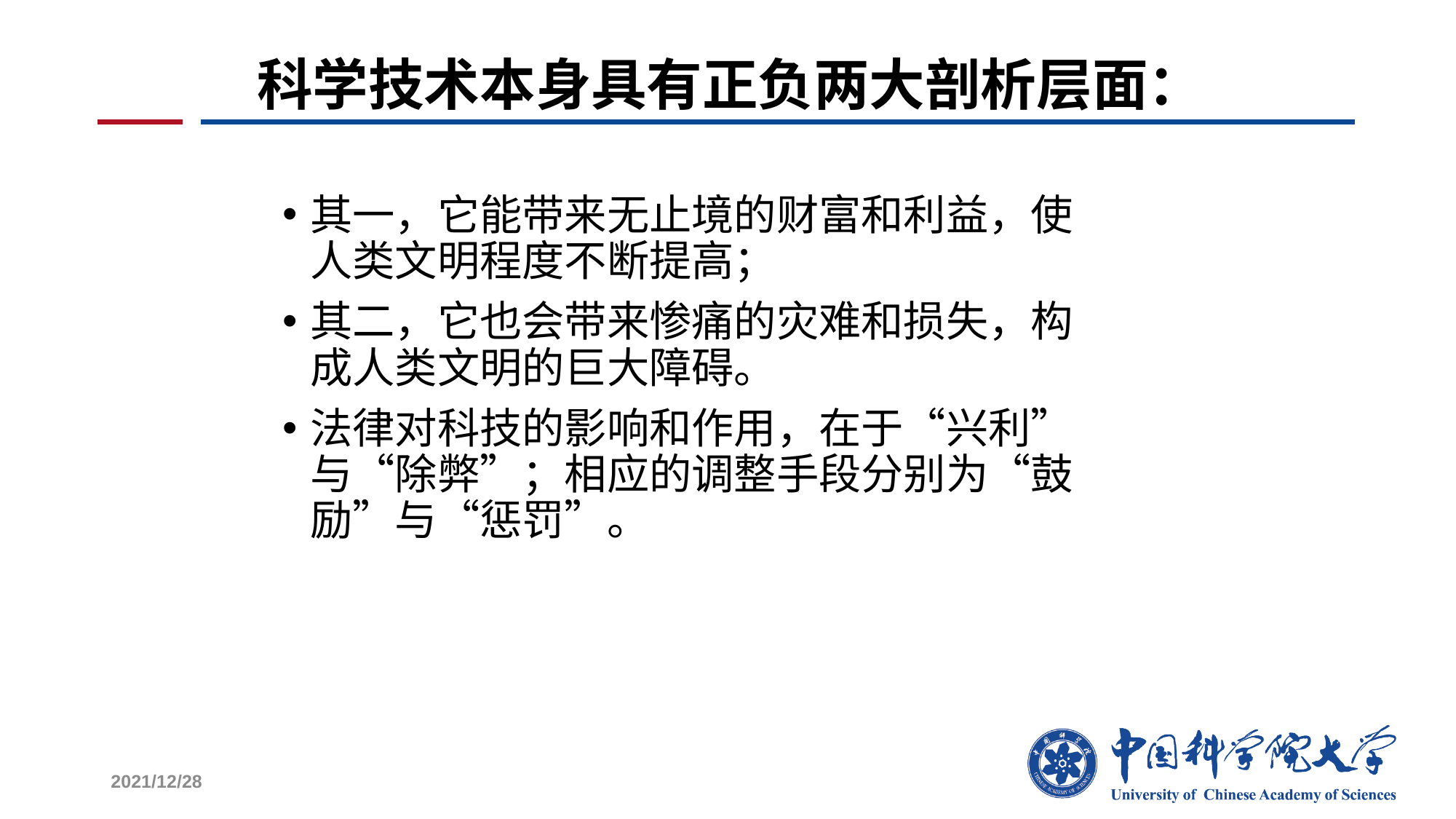

# 科学技术本身具有正负两大剖析层面：

其一，它能带来无止境的财富和利益，使人类文明程度不断提高；
其二，它也会带来惨痛的灾难和损失，构成人类文明的巨大障碍。
法律对科技的影响和作用，在于“兴利”与“除弊”；相应的调整手段分别为“鼓励”与“惩罚”。

2021/12/28